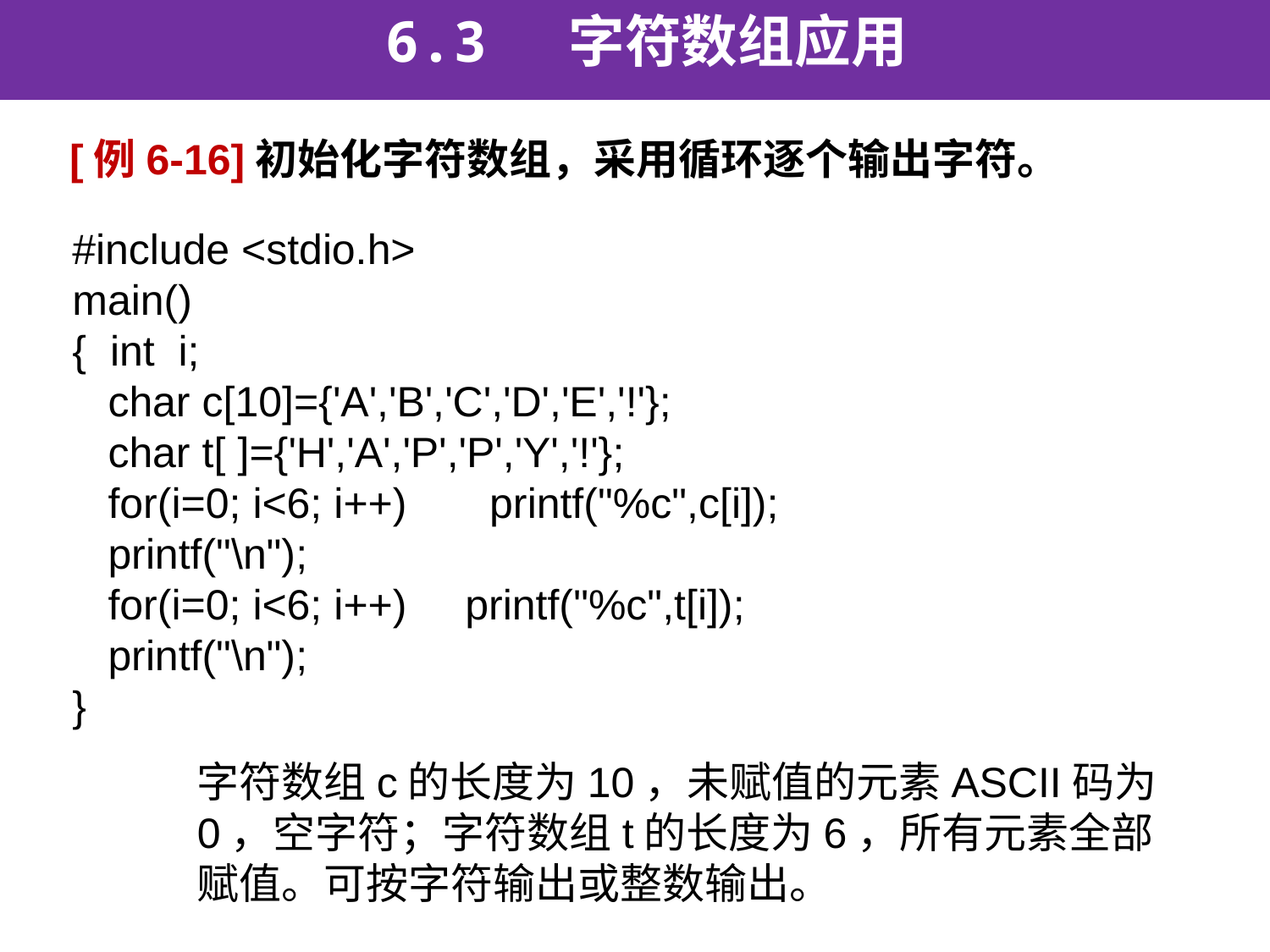

6.3  字符数组应用
[例6-16]初始化字符数组，采用循环逐个输出字符。
#include <stdio.h>
main()
{  int  i;
   char c[10]={'A','B','C','D','E','!'};
   char t[ ]={'H','A','P','P','Y','!'};
   for(i=0; i<6; i++)       printf("%c",c[i]);
   printf("\n");
   for(i=0; i<6; i++)  	 printf("%c",t[i]);
   printf("\n");
}

字符数组c的长度为10，未赋值的元素ASCII码为0，空字符；字符数组t的长度为6，所有元素全部赋值。可按字符输出或整数输出。